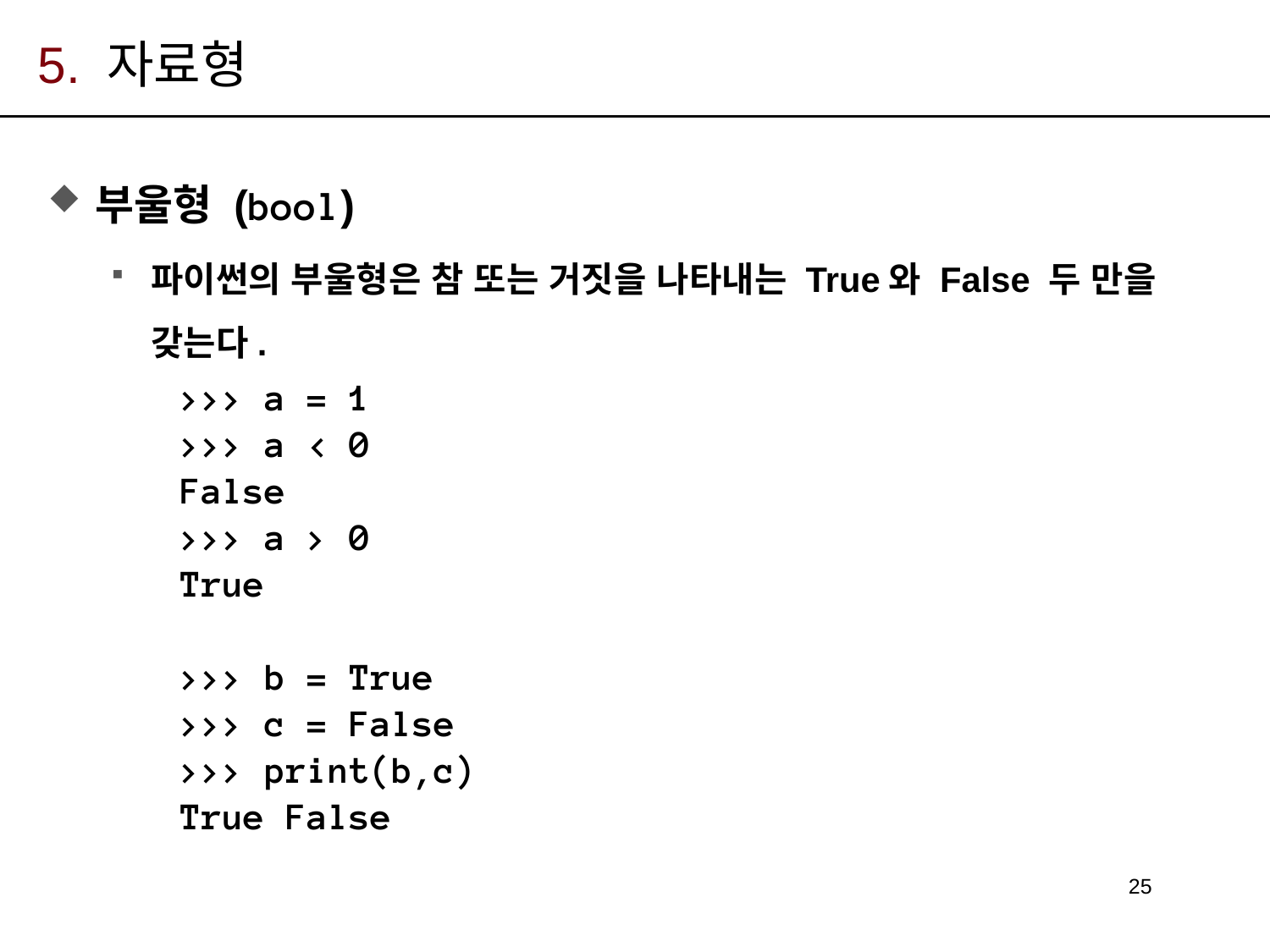

# 5. 자료형
부울형 (bool)
파이썬의 부울형은 참 또는 거짓을 나타내는 True와 False 두 만을 갖는다.

>>> a = 1
>>> a < 0
False
>>> a > 0
True

>>> b = True
>>> c = False
>>> print(b,c)
True False
25